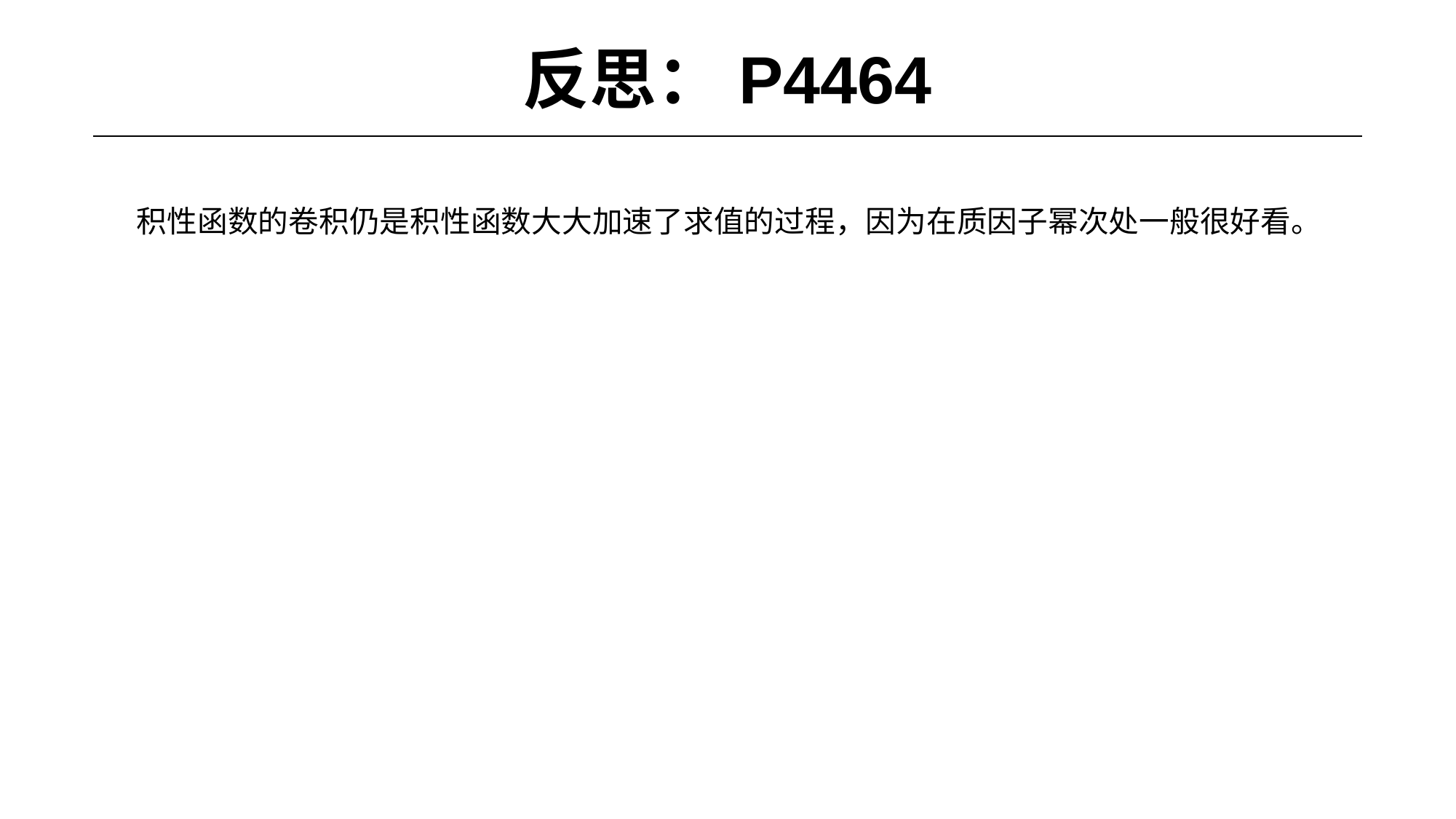

# 反思：P4464
积性函数的卷积仍是积性函数大大加速了求值的过程，因为在质因子幂次处一般很好看。